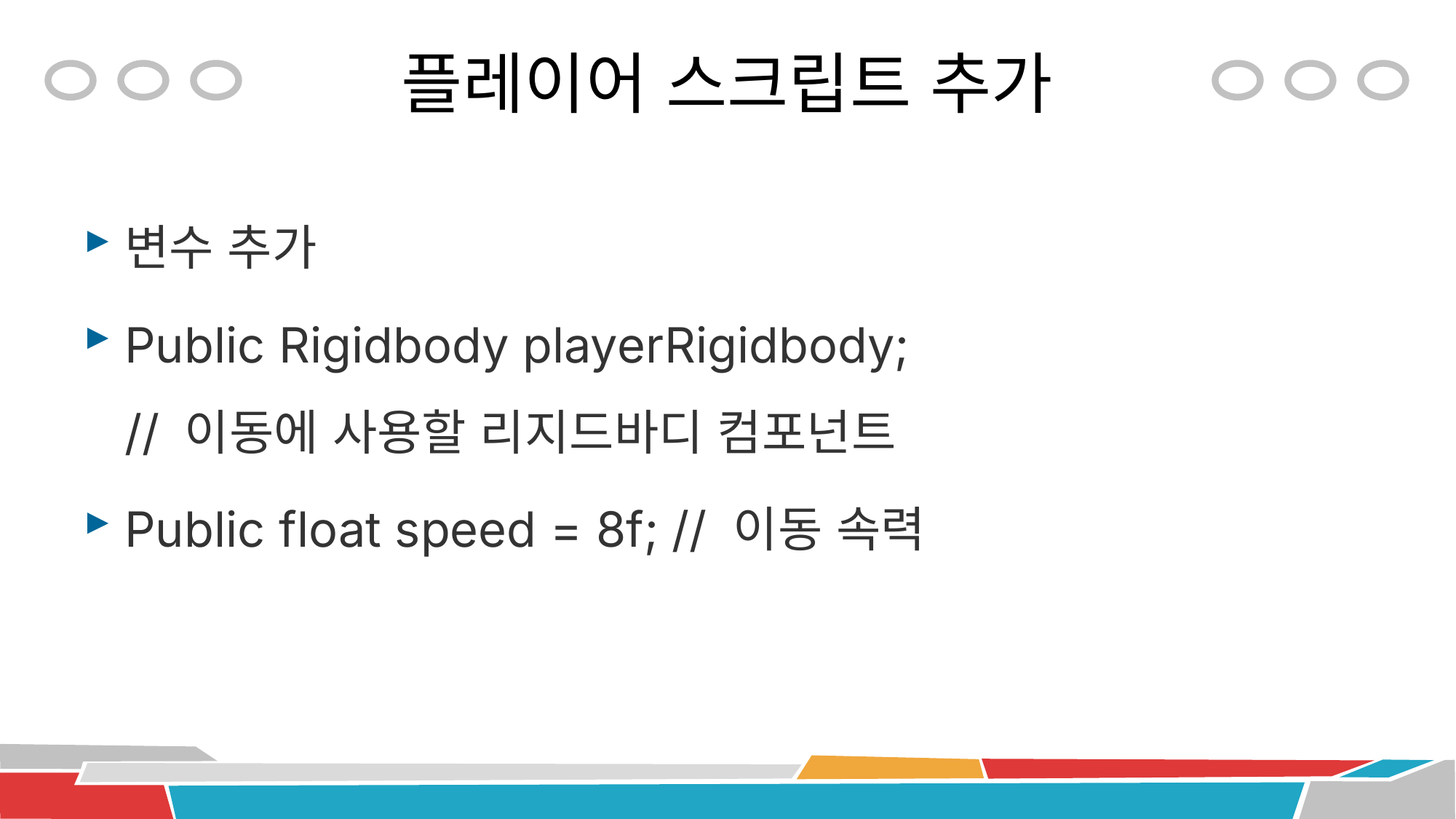

# 플레이어 스크립트 추가
변수 추가
Public Rigidbody playerRigidbody;
// 이동에 사용할 리지드바디 컴포넌트
Public float speed = 8f; // 이동 속력